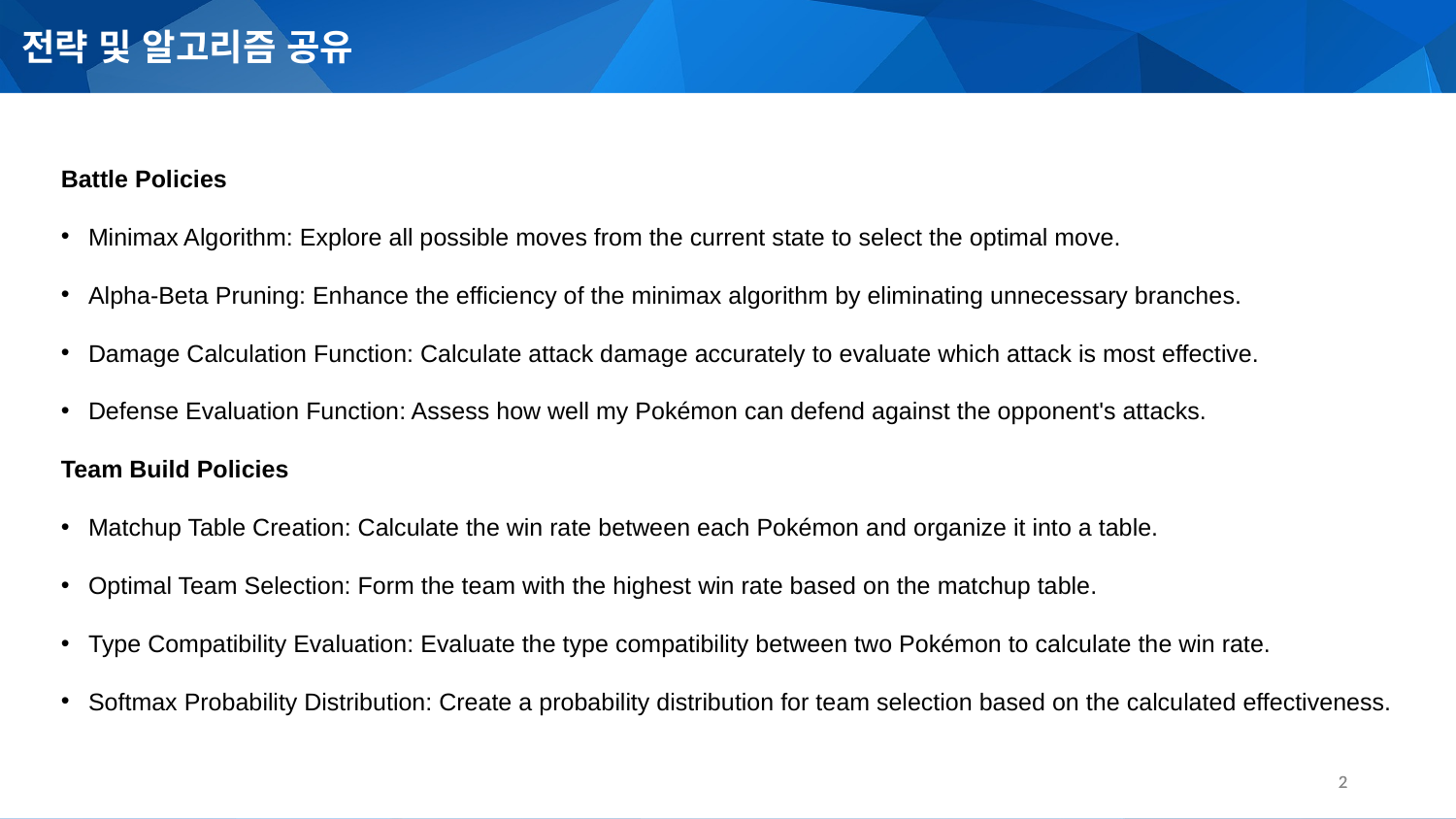

전략 및 알고리즘 공유

Battle Policies
Minimax Algorithm: Explore all possible moves from the current state to select the optimal move.
Alpha-Beta Pruning: Enhance the efficiency of the minimax algorithm by eliminating unnecessary branches.
Damage Calculation Function: Calculate attack damage accurately to evaluate which attack is most effective.
Defense Evaluation Function: Assess how well my Pokémon can defend against the opponent's attacks.
Team Build Policies
Matchup Table Creation: Calculate the win rate between each Pokémon and organize it into a table.
Optimal Team Selection: Form the team with the highest win rate based on the matchup table.
Type Compatibility Evaluation: Evaluate the type compatibility between two Pokémon to calculate the win rate.
Softmax Probability Distribution: Create a probability distribution for team selection based on the calculated effectiveness.

2
2